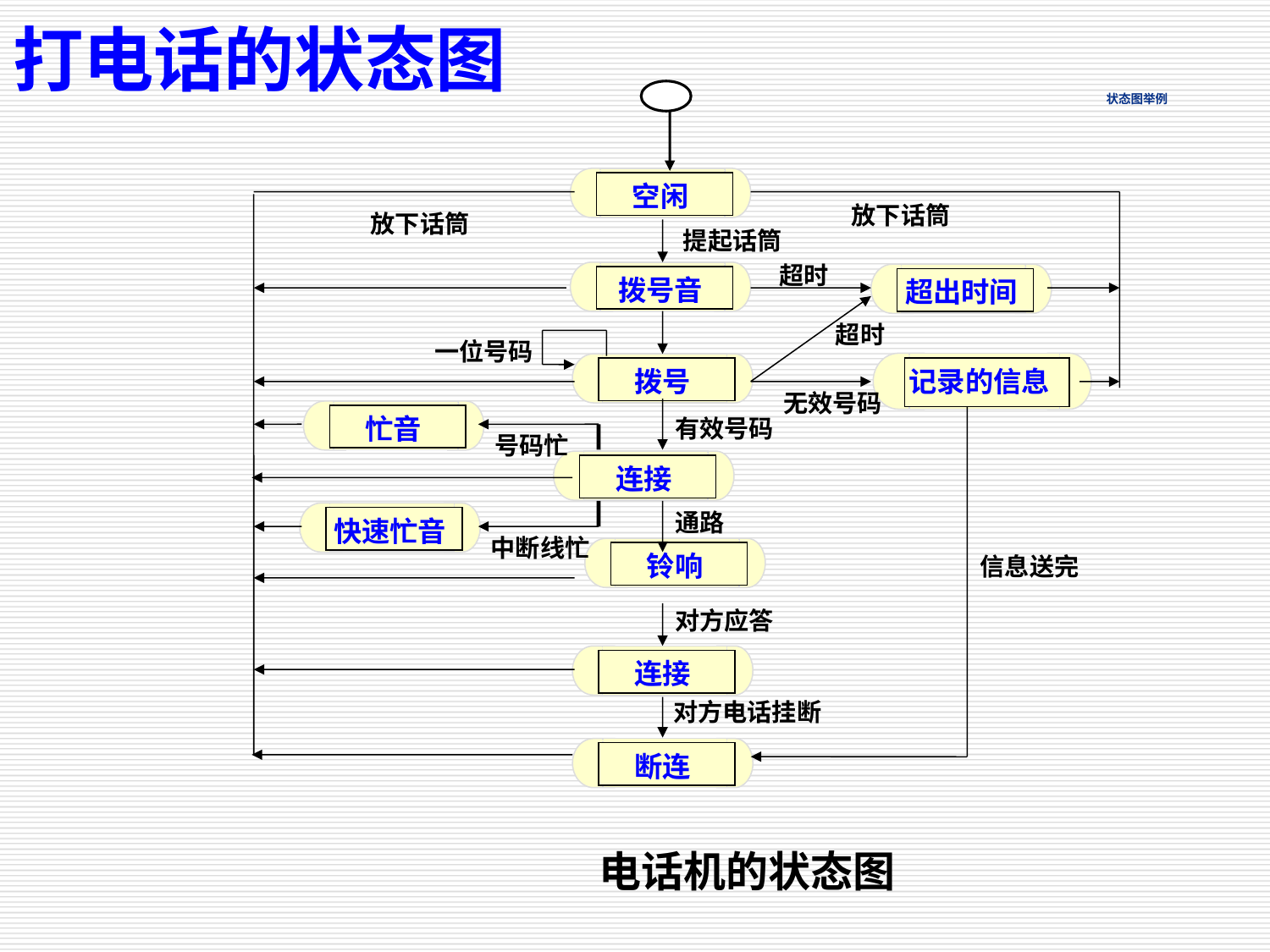

打电话的状态图
状态图举例

空闲

放下话筒

放下话筒

提起话筒
超时

拨号音

超出时间

超时
一位号码

记录的信息

拨号

无效号码

忙音
有效号码

号码忙

连接

通路

快速忙音

中断线忙

铃响
信息送完

对方应答

连接

对方电话挂断

断连

       电话机的状态图